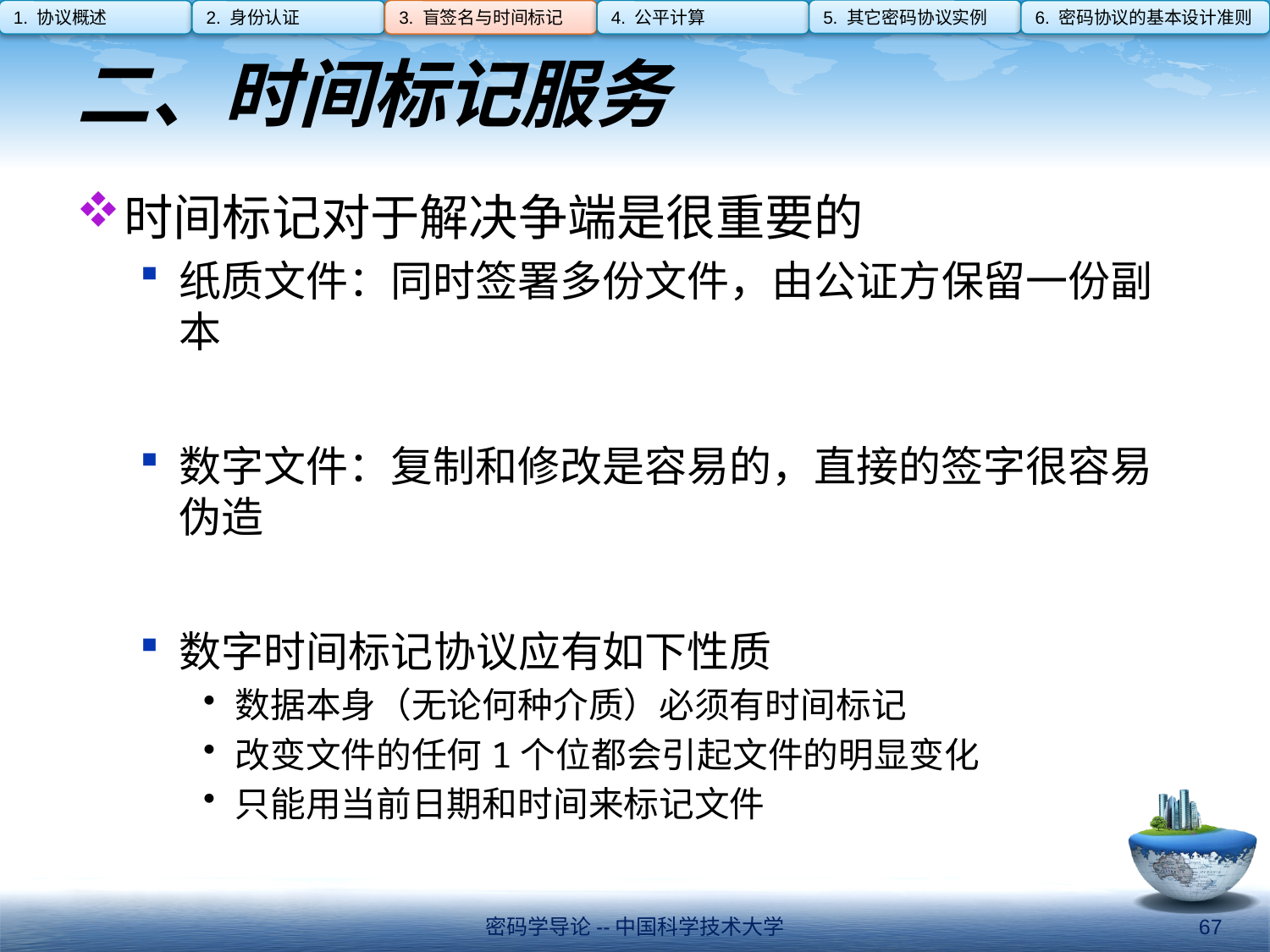

5. 其它密码协议实例
1. 协议概述
2. 身份认证
3. 盲签名与时间标记
4. 公平计算
6. 密码协议的基本设计准则
# 二、时间标记服务
时间标记对于解决争端是很重要的
纸质文件：同时签署多份文件，由公证方保留一份副本

数字文件：复制和修改是容易的，直接的签字很容易伪造

数字时间标记协议应有如下性质
数据本身（无论何种介质）必须有时间标记
改变文件的任何1个位都会引起文件的明显变化
只能用当前日期和时间来标记文件
密码学导论--中国科学技术大学
67